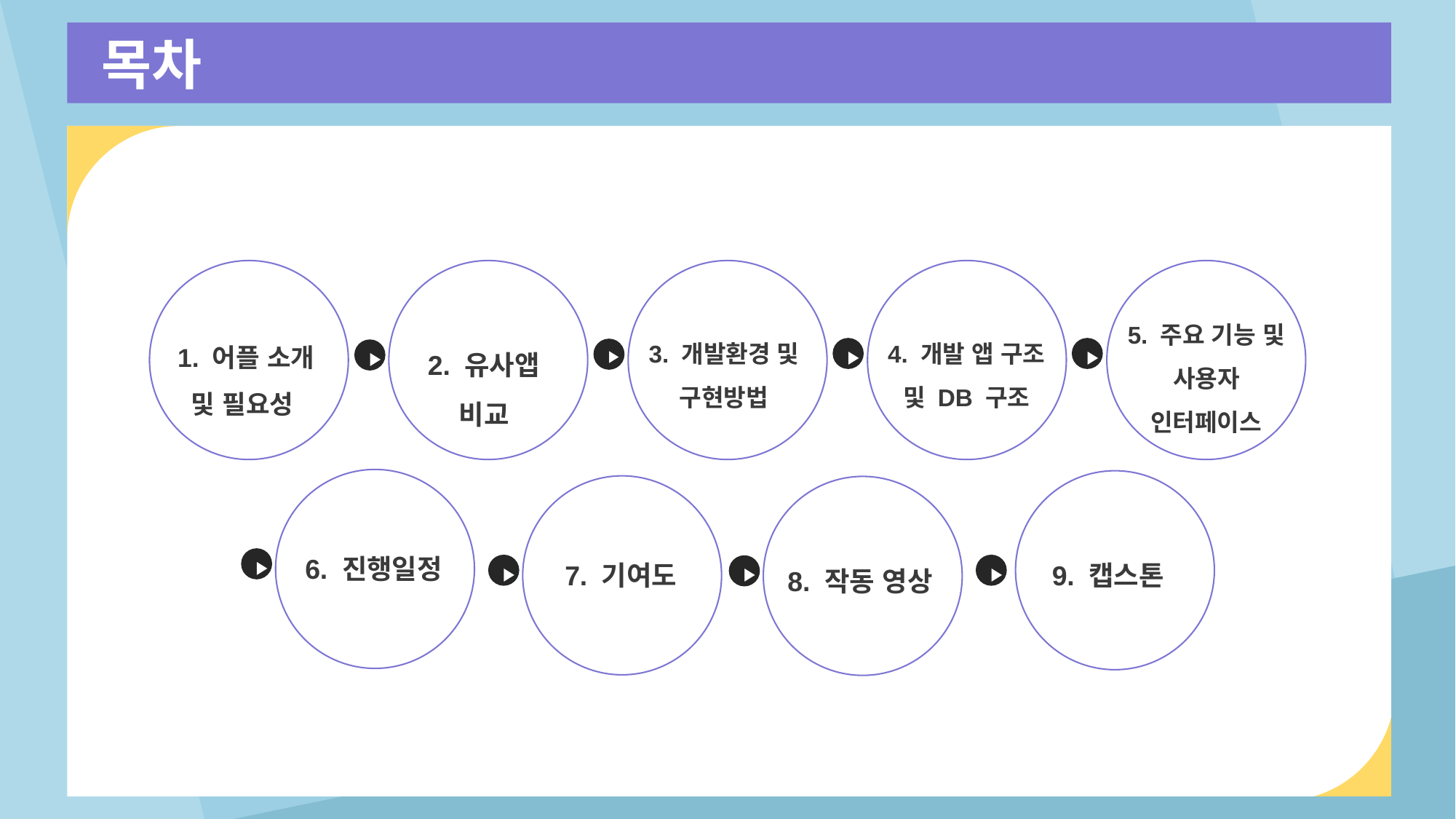

목차

5. 주요 기능 및 사용자 인터페이스
4. 개발 앱 구조
및 DB 구조
3. 개발환경 및 구현방법
1. 어플 소개 및 필요성
2. 유사앱 비교
▶

▶

▶

▶

6. 진행일정
7. 기여도
9. 캡스톤
▶

8. 작동 영상
▶

▶

▶